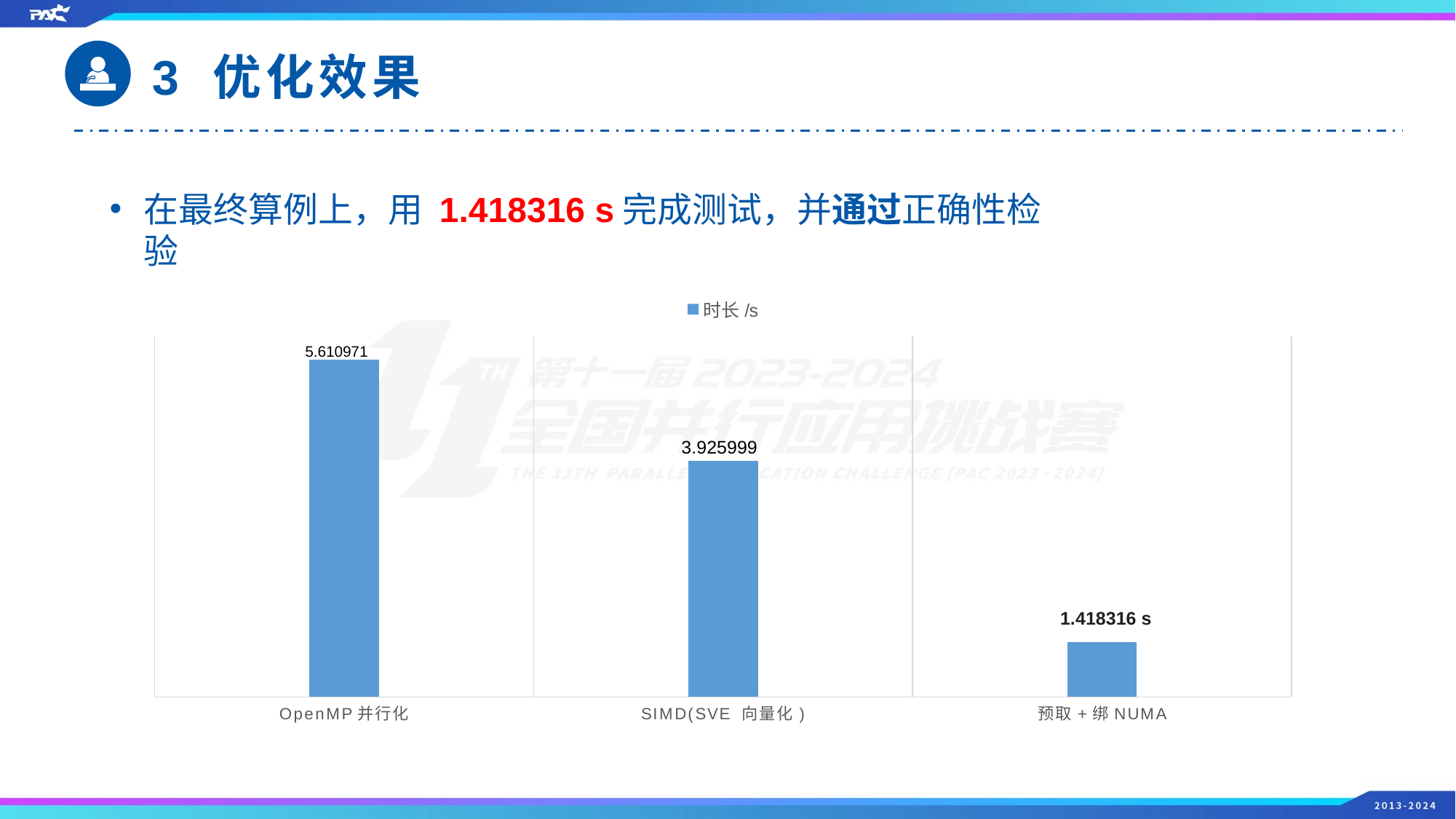

3 优化效果
在最终算例上，用 1.418316 s完成测试，并通过正确性检验

### Chart

| Category | 时长/s |
|---|---|
| OpenMP并行化 | 5.610971 |
| SIMD(SVE 向量化) | 3.925999 |
| 预取+绑NUMA | 0.910616 |
5.610971
3.925999
1.418316 s